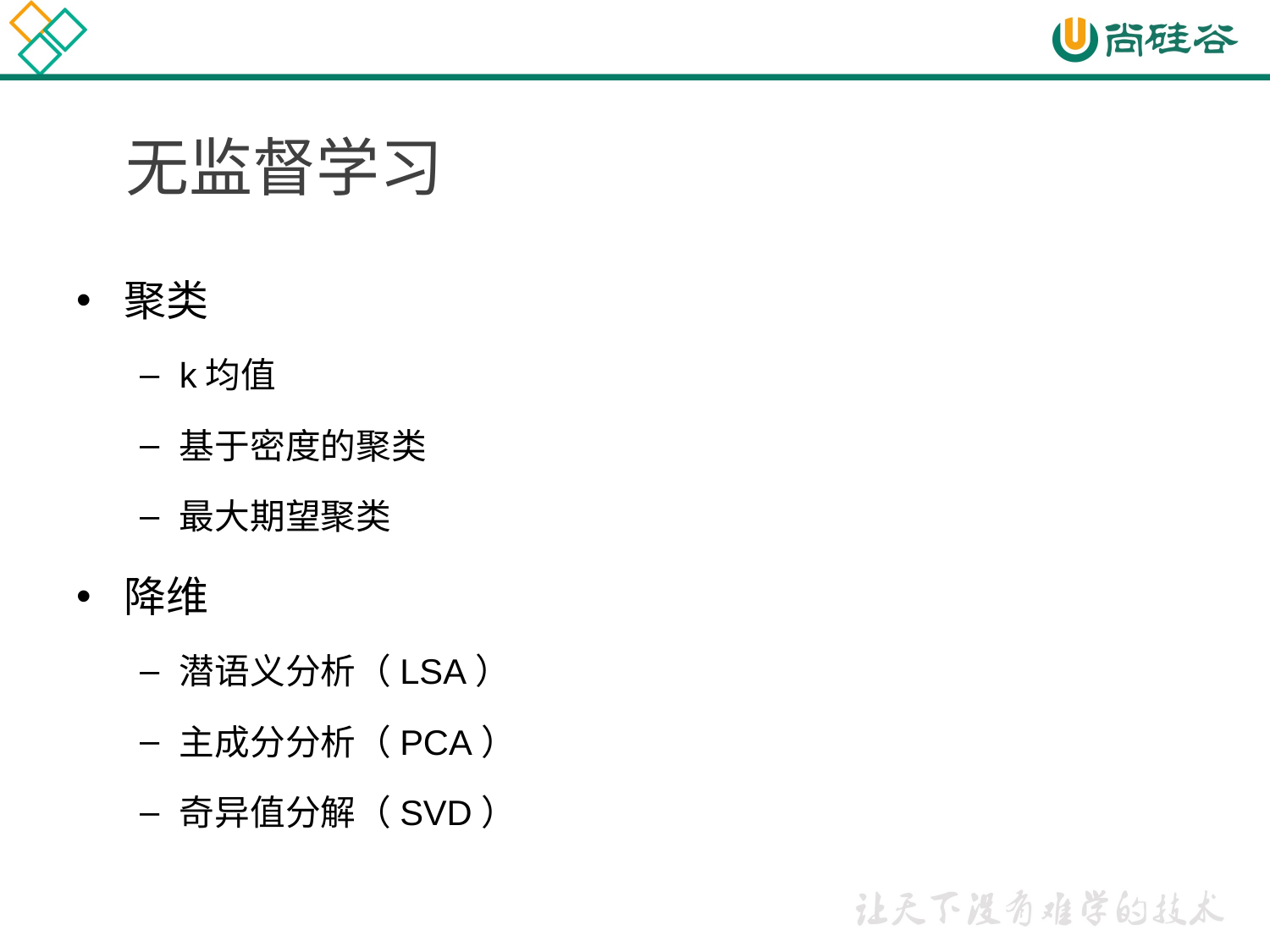

# 无监督学习
聚类
k均值
基于密度的聚类
最大期望聚类
降维
潜语义分析（LSA）
主成分分析（PCA）
奇异值分解（SVD）